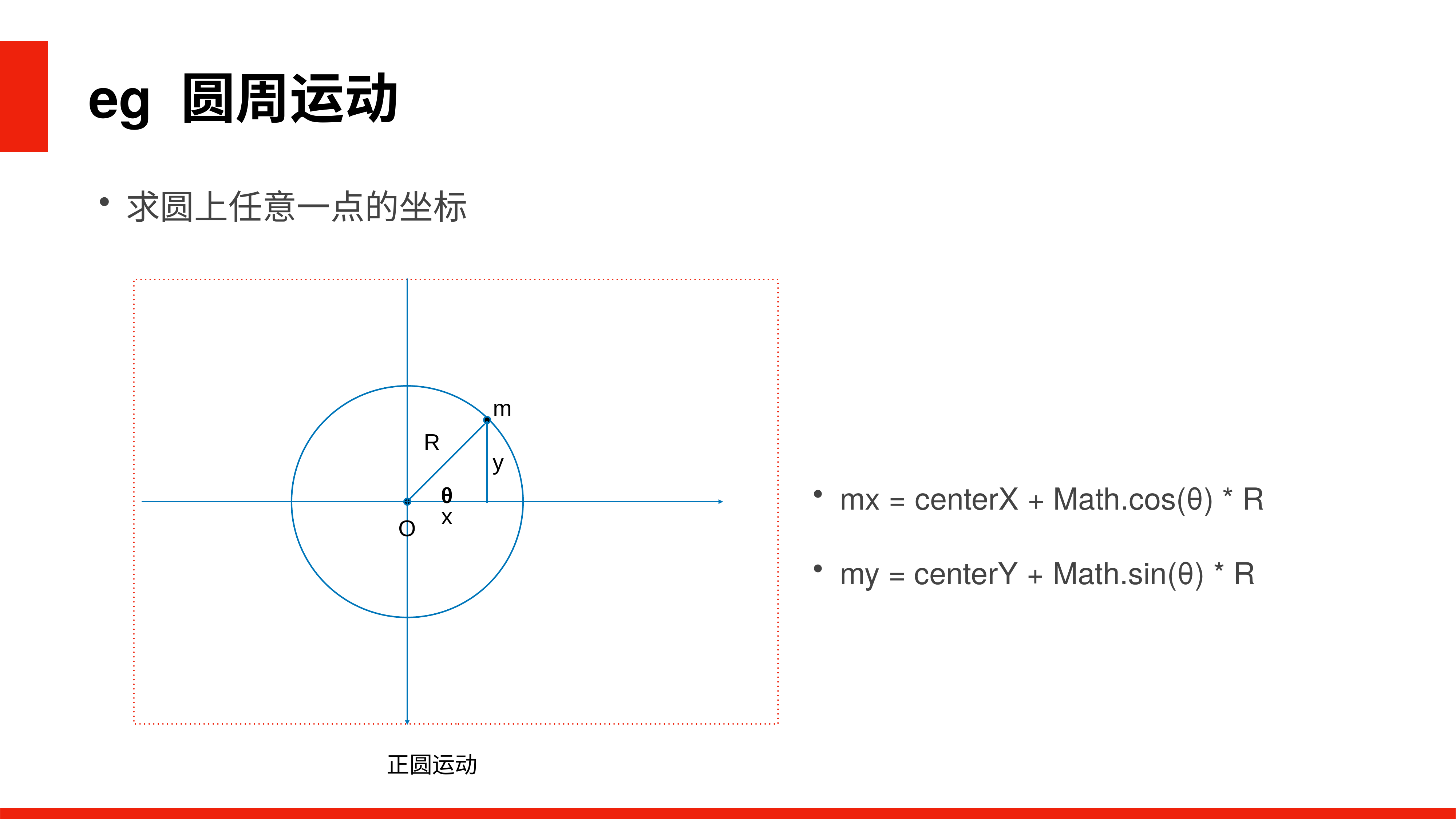

eg 圆周运动
求圆上任意一点的坐标

m

R
y
mx = centerX + Math.cos(θ) * R
θ

x

O
my = centerY + Math.sin(θ) * R
正圆运动
7